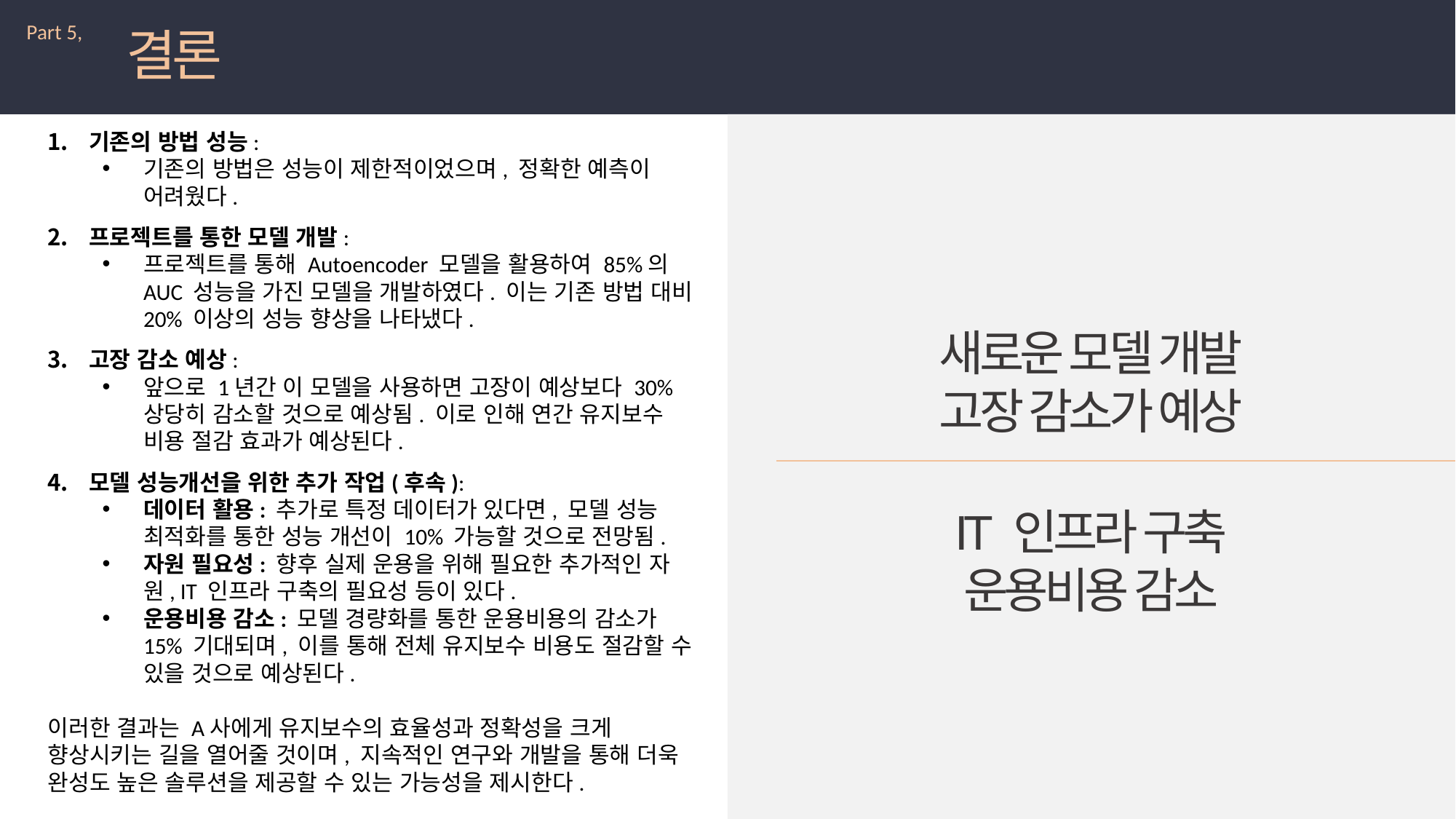

Part 5,
결론

기존의 방법 성능:
기존의 방법은 성능이 제한적이었으며, 정확한 예측이 어려웠다.
프로젝트를 통한 모델 개발:
프로젝트를 통해 Autoencoder 모델을 활용하여 85%의 AUC 성능을 가진 모델을 개발하였다. 이는 기존 방법 대비 20% 이상의 성능 향상을 나타냈다.
고장 감소 예상:
앞으로 1년간 이 모델을 사용하면 고장이 예상보다 30% 상당히 감소할 것으로 예상됨. 이로 인해 연간 유지보수 비용 절감 효과가 예상된다.
모델 성능개선을 위한 추가 작업(후속):
데이터 활용: 추가로 특정 데이터가 있다면, 모델 성능 최적화를 통한 성능 개선이 10% 가능할 것으로 전망됨.
자원 필요성: 향후 실제 운용을 위해 필요한 추가적인 자원, IT 인프라 구축의 필요성 등이 있다.
운용비용 감소: 모델 경량화를 통한 운용비용의 감소가 15% 기대되며, 이를 통해 전체 유지보수 비용도 절감할 수 있을 것으로 예상된다.

이러한 결과는 A사에게 유지보수의 효율성과 정확성을 크게 향상시키는 길을 열어줄 것이며, 지속적인 연구와 개발을 통해 더욱 완성도 높은 솔루션을 제공할 수 있는 가능성을 제시한다.

새로운 모델 개발
고장 감소가 예상
IT 인프라 구축
운용비용 감소